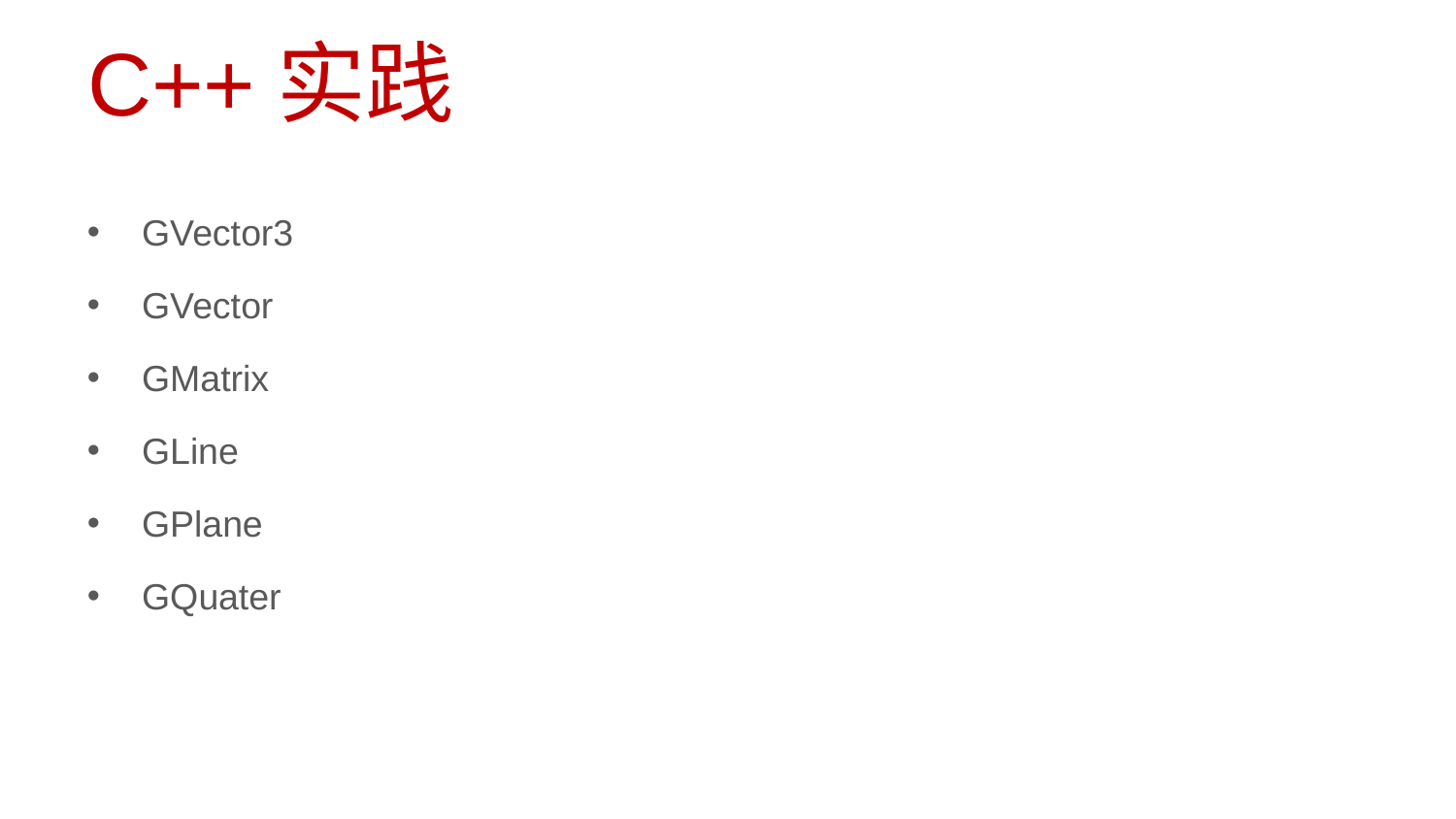

# C++实践
GVector3
GVector
GMatrix
GLine
GPlane
GQuater